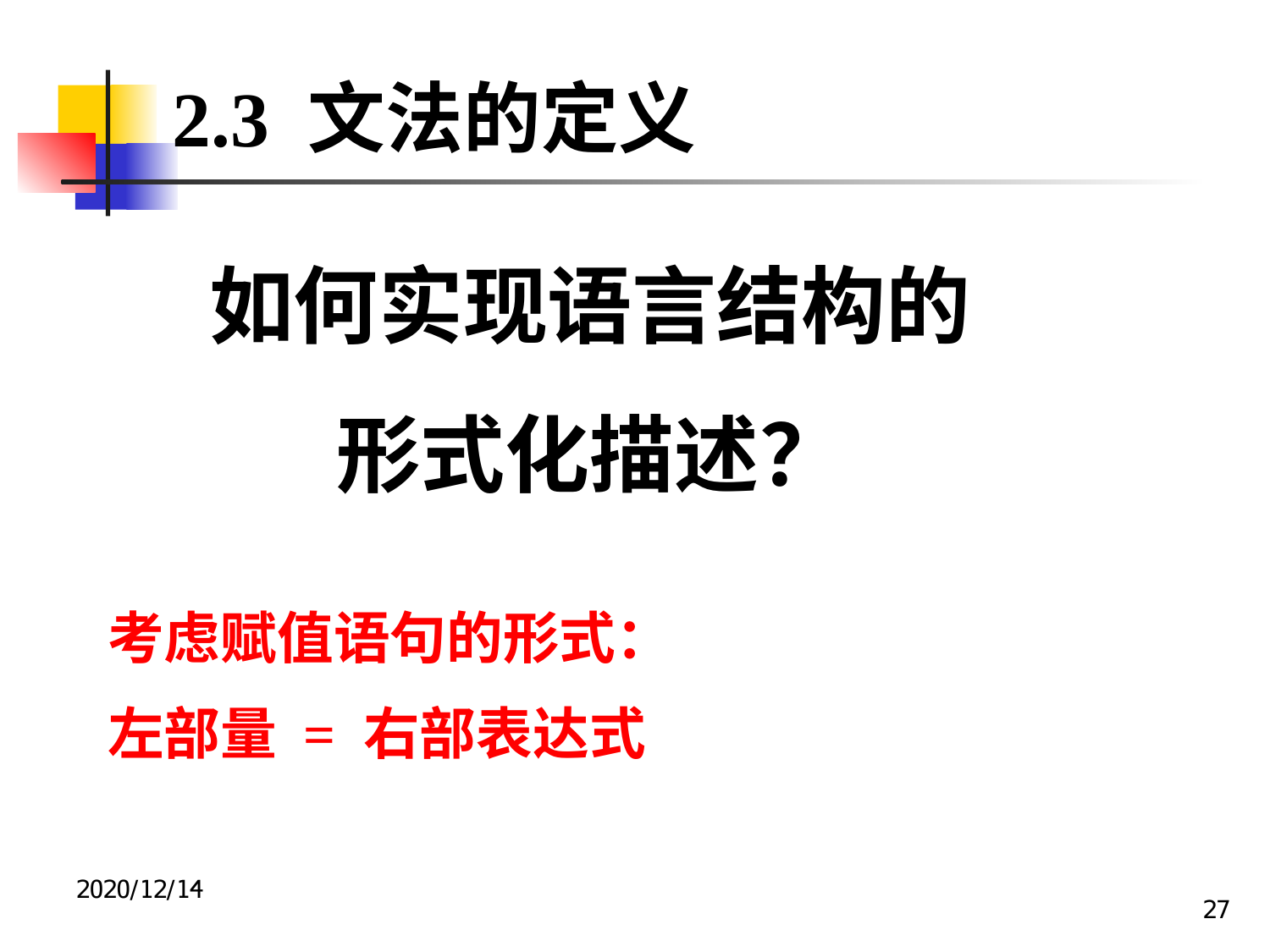

2.3 文法的定义
如何实现语言结构的
形式化描述？
考虑赋值语句的形式：
左部量 = 右部表达式
27
2020/12/14